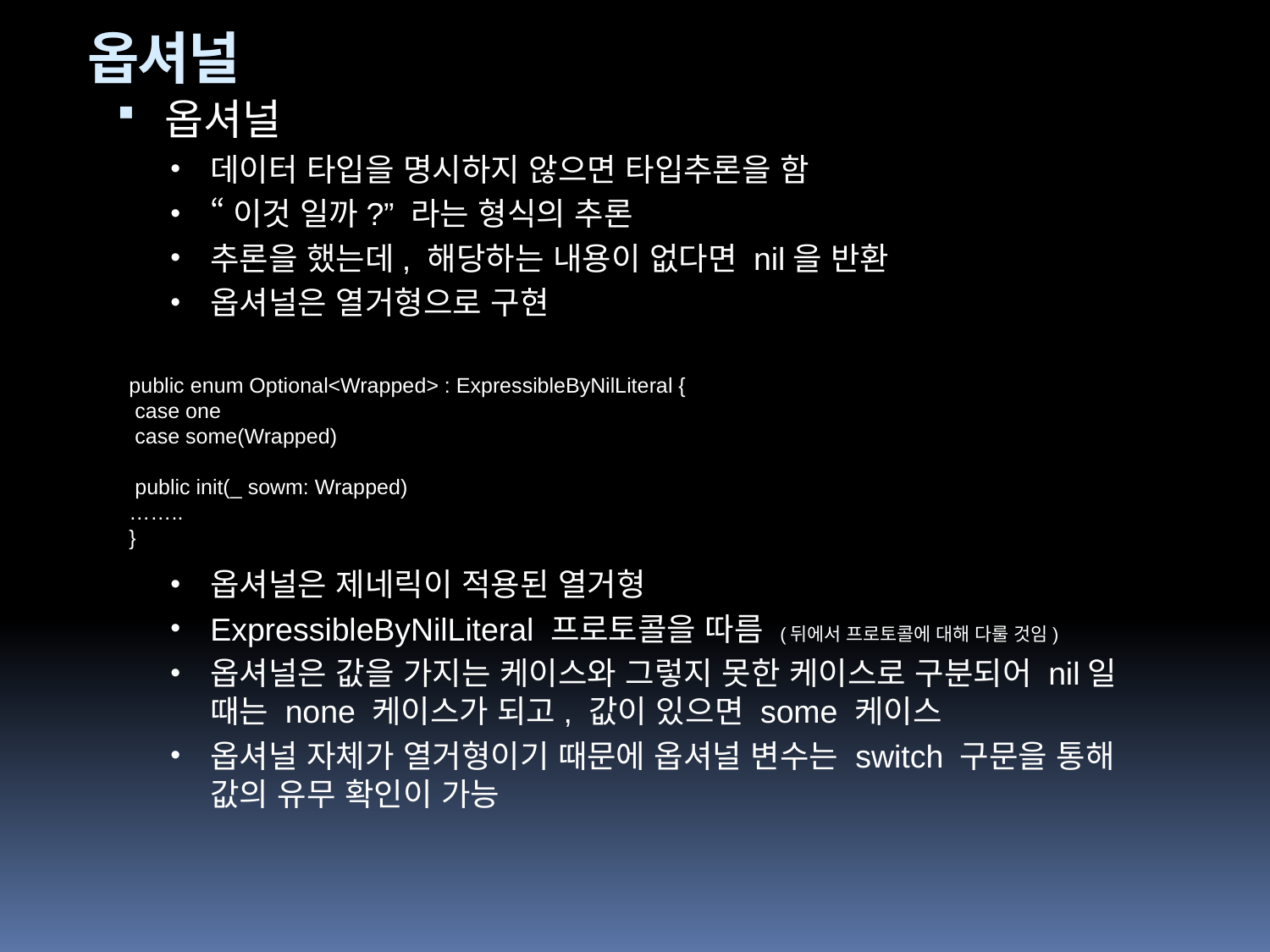

옵셔널
옵셔널
데이터 타입을 명시하지 않으면 타입추론을 함
“이것 일까?” 라는 형식의 추론
추론을 했는데, 해당하는 내용이 없다면 nil을 반환
옵셔널은 열거형으로 구현
public enum Optional<Wrapped> : ExpressibleByNilLiteral {
 case one
 case some(Wrapped)

 public init(_ sowm: Wrapped)
……..
}
옵셔널은 제네릭이 적용된 열거형
ExpressibleByNilLiteral 프로토콜을 따름 (뒤에서 프로토콜에 대해 다룰 것임)
옵셔널은 값을 가지는 케이스와 그렇지 못한 케이스로 구분되어 nil일 때는 none 케이스가 되고, 값이 있으면 some 케이스
옵셔널 자체가 열거형이기 때문에 옵셔널 변수는 switch 구문을 통해 값의 유무 확인이 가능